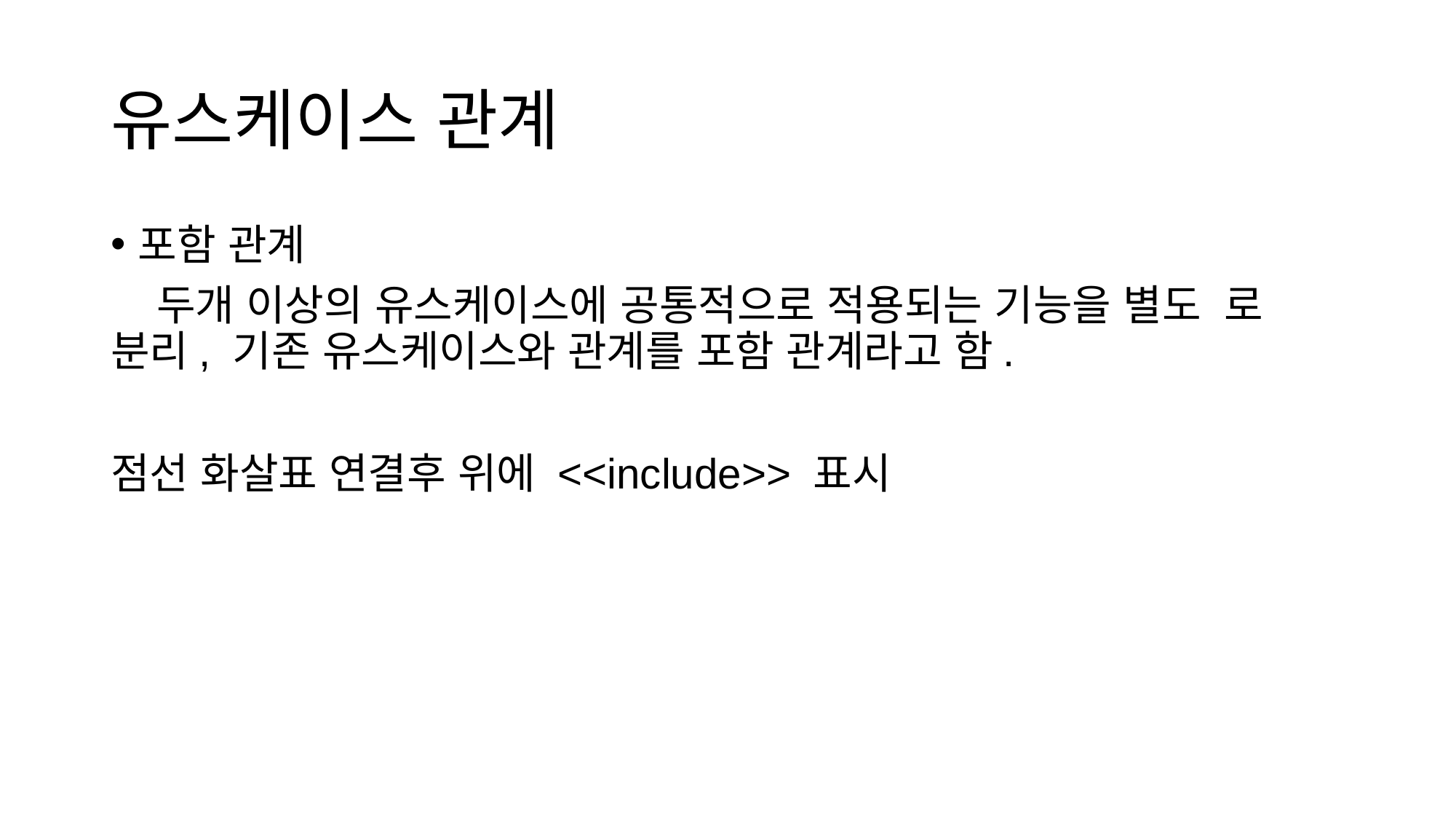

# 유스케이스 관계
포함 관계
   두개 이상의 유스케이스에 공통적으로 적용되는 기능을 별도  로 분리, 기존 유스케이스와 관계를 포함 관계라고 함.

점선 화살표 연결후 위에 <<include>> 표시